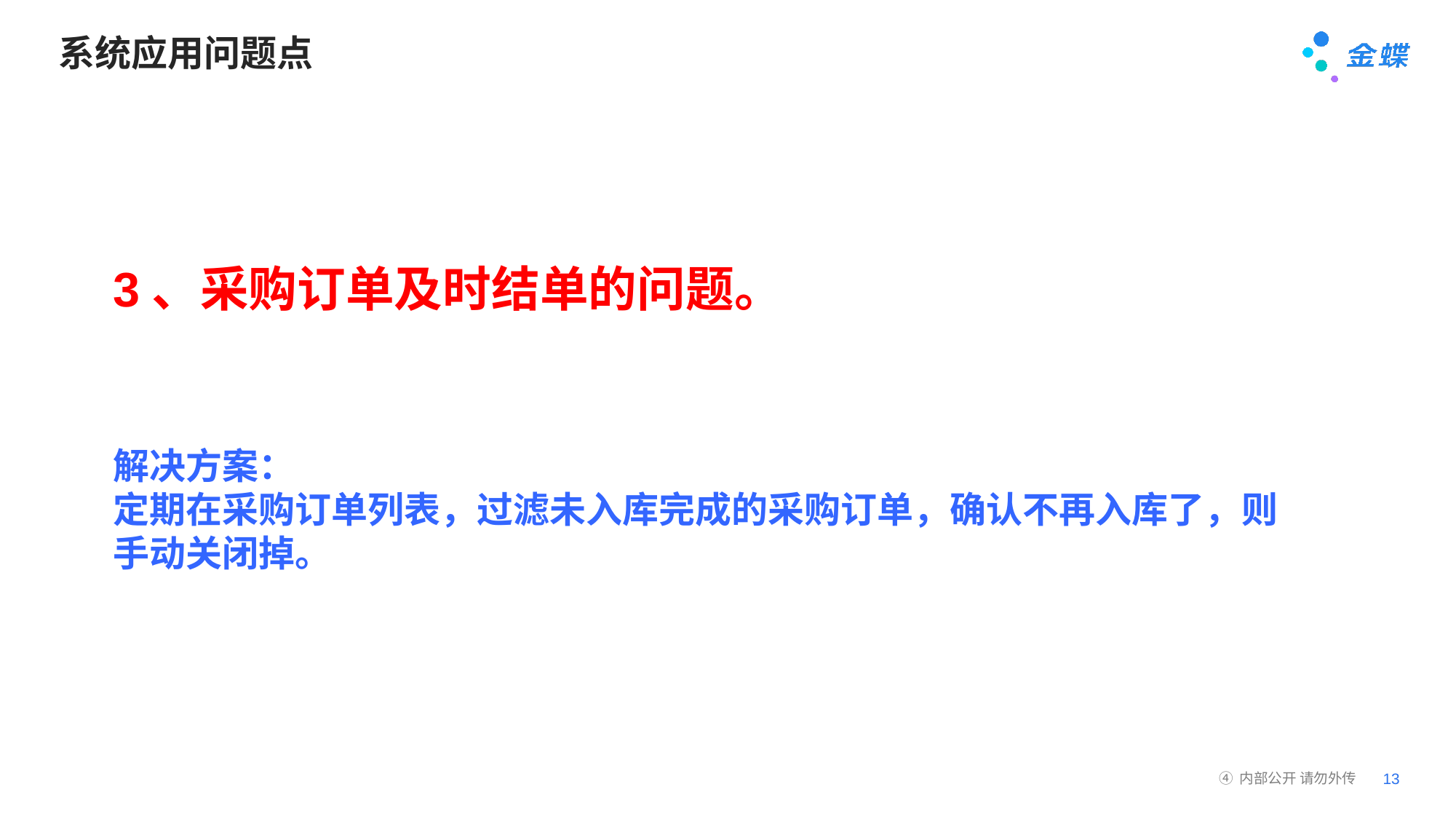

# 系统应用问题点
3、采购订单及时结单的问题。
解决方案：
定期在采购订单列表，过滤未入库完成的采购订单，确认不再入库了，则
手动关闭掉。